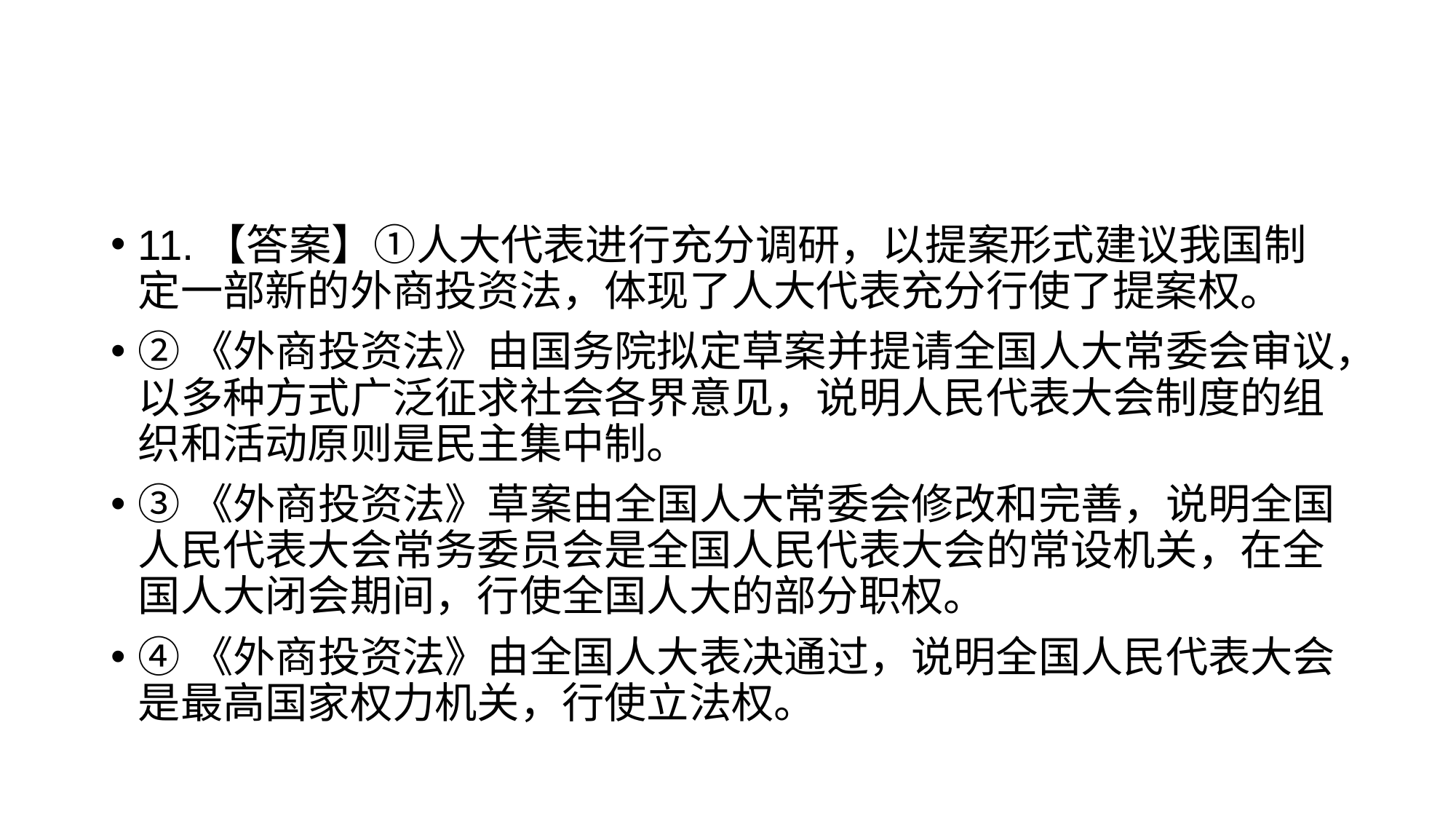

#
11.【答案】①人大代表进行充分调研，以提案形式建议我国制定一部新的外商投资法，体现了人大代表充分行使了提案权。
②《外商投资法》由国务院拟定草案并提请全国人大常委会审议，以多种方式广泛征求社会各界意见，说明人民代表大会制度的组织和活动原则是民主集中制。
③《外商投资法》草案由全国人大常委会修改和完善，说明全国人民代表大会常务委员会是全国人民代表大会的常设机关，在全国人大闭会期间，行使全国人大的部分职权。
④《外商投资法》由全国人大表决通过，说明全国人民代表大会是最高国家权力机关，行使立法权。